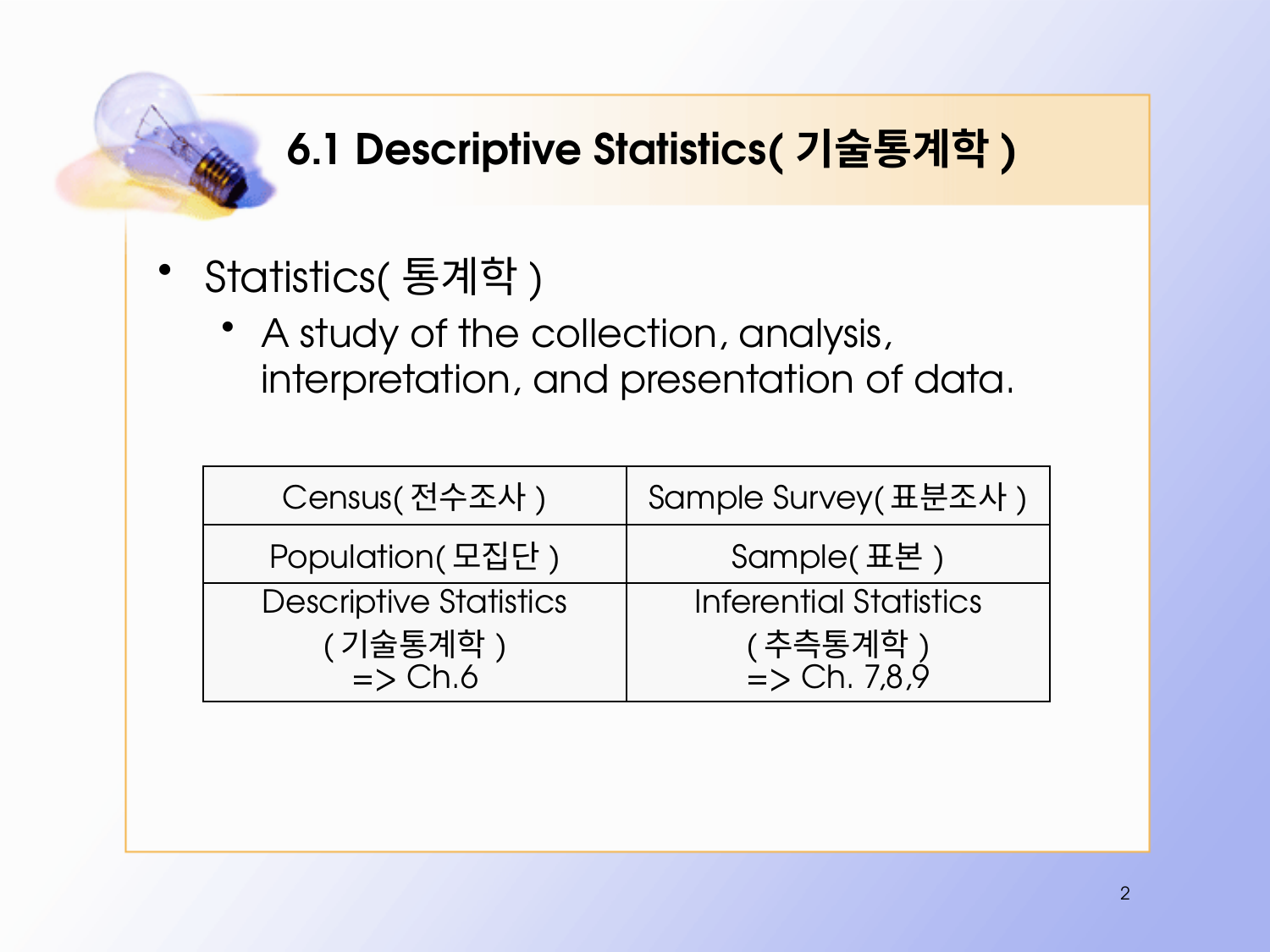

# 6.1 Descriptive Statistics(기술통계학)
Statistics(통계학)
A study of the collection, analysis, interpretation, and presentation of data.

| Census(전수조사) | Sample Survey(표분조사) |
| --- | --- |
| Population(모집단) | Sample(표본) |
| Descriptive Statistics (기술통계학) => Ch.6 | Inferential Statistics (추측통계학) => Ch. 7,8,9 |
2